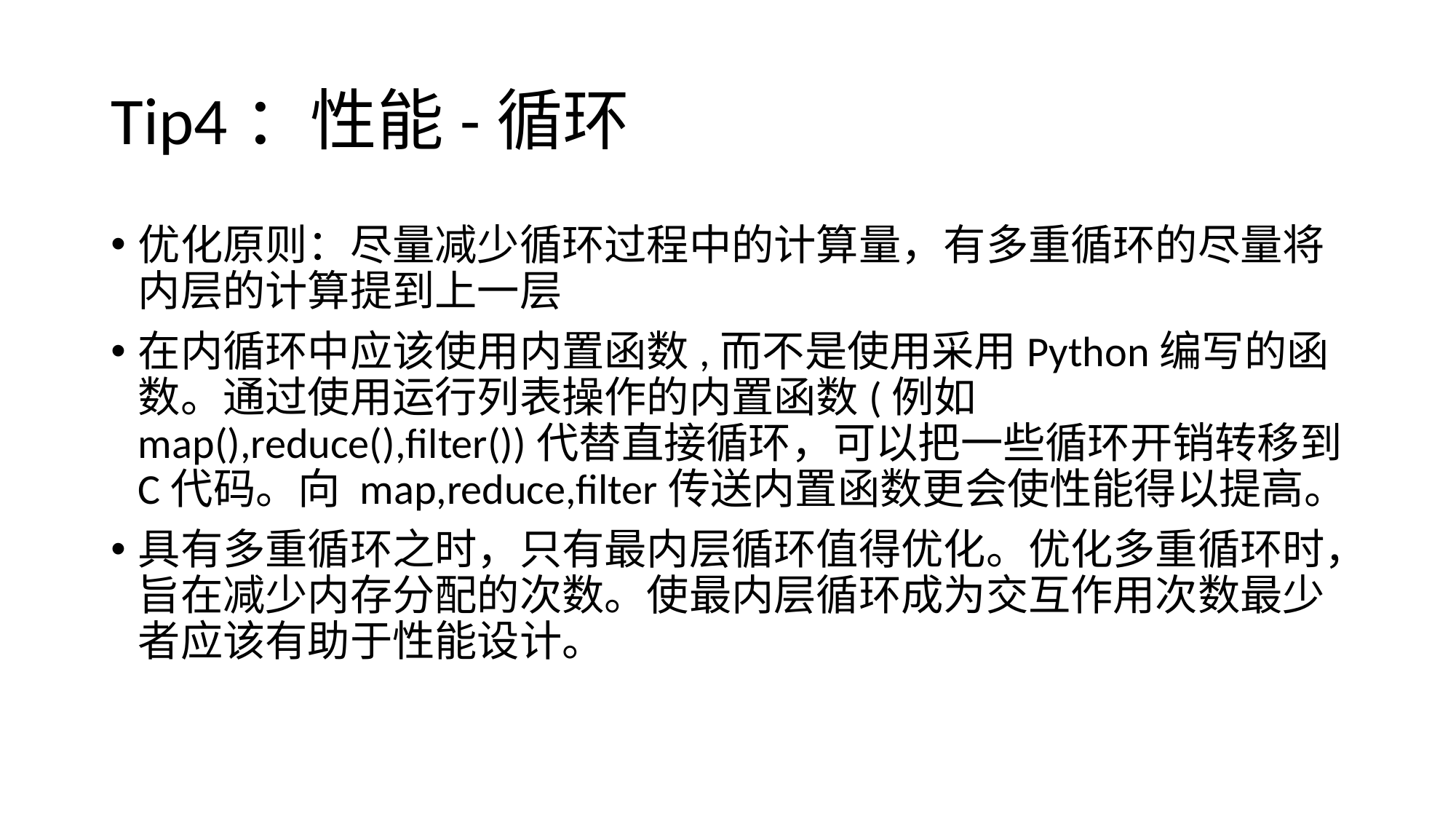

# Tip4：性能-循环
优化原则：尽量减少循环过程中的计算量，有多重循环的尽量将内层的计算提到上一层
在内循环中应该使用内置函数,而不是使用采用Python编写的函 数。通过使用运行列表操作的内置函数(例如map(),reduce(),filter())代替直接循环，可以把一些循环开销转移到C代码。向 map,reduce,filter传送内置函数更会使性能得以提高。
具有多重循环之时，只有最内层循环值得优化。优化多重循环时，旨在减少内存分配的次数。使最内层循环成为交互作用次数最少者应该有助于性能设计。